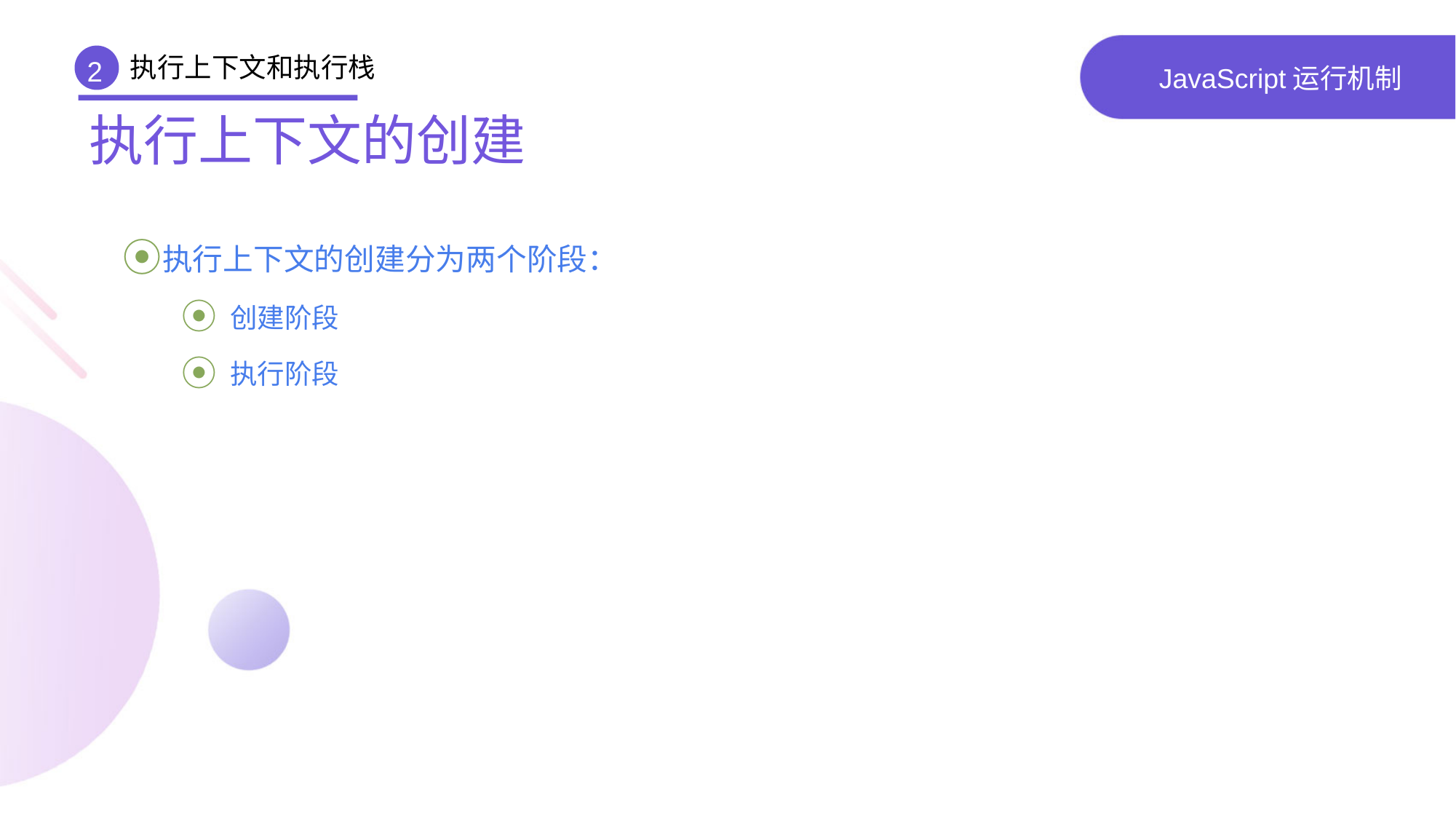

执行上下文和执行栈
2
# JavaScript运行机制
执行上下文的创建
执行上下文的创建分为两个阶段：
 创建阶段
 执行阶段